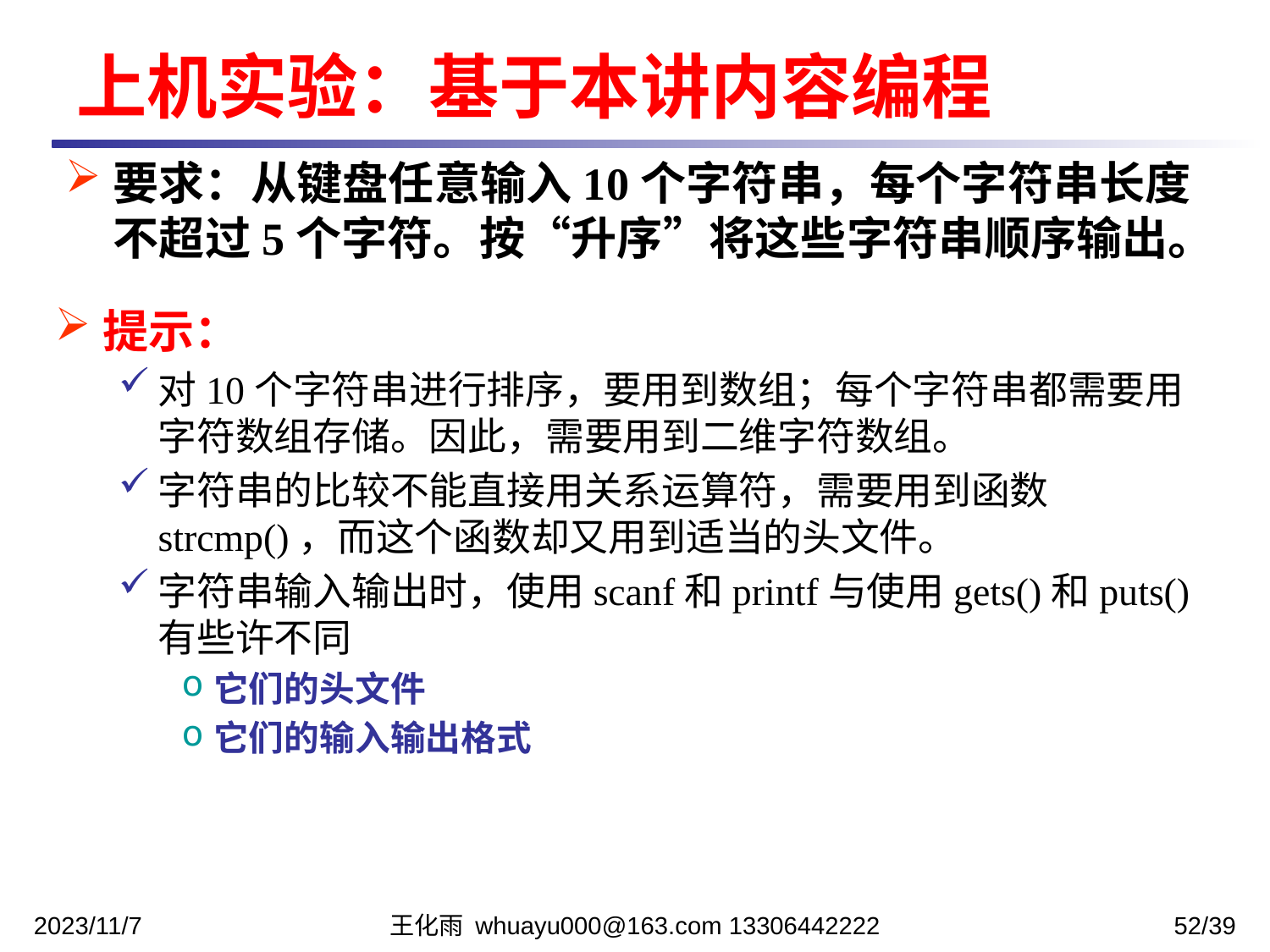

上机实验：基于本讲内容编程
要求：从键盘任意输入10个字符串，每个字符串长度不超过5个字符。按“升序”将这些字符串顺序输出。
提示：
对10个字符串进行排序，要用到数组；每个字符串都需要用字符数组存储。因此，需要用到二维字符数组。
字符串的比较不能直接用关系运算符，需要用到函数strcmp()，而这个函数却又用到适当的头文件。
字符串输入输出时，使用scanf和printf与使用gets()和puts()有些许不同
它们的头文件
它们的输入输出格式
2023/11/7
王化雨 whuayu000@163.com 13306442222
52/39